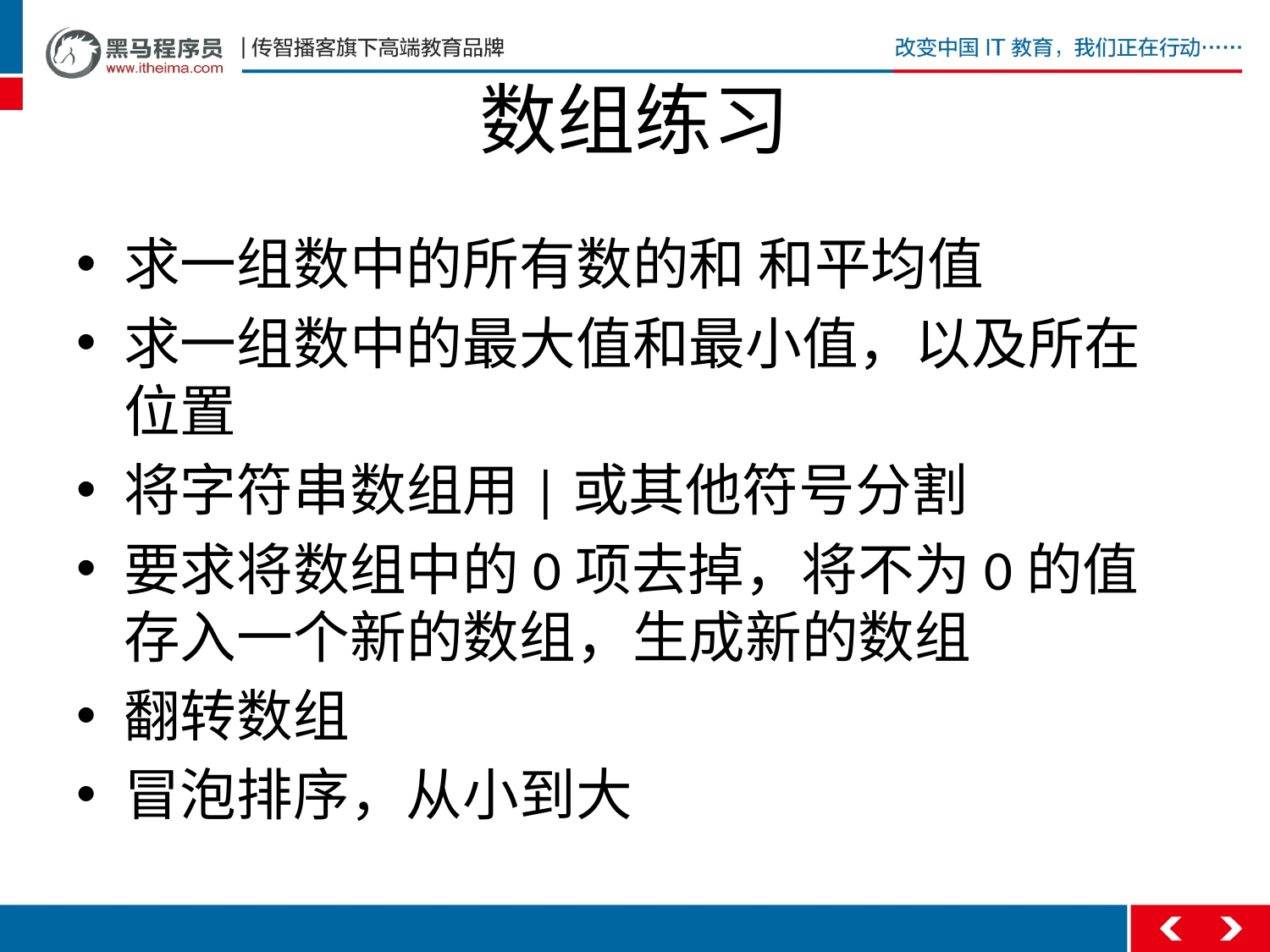

# 数组练习
求一组数中的所有数的和 和平均值
求一组数中的最大值和最小值，以及所在位置
将字符串数组用|或其他符号分割
要求将数组中的0项去掉，将不为0的值存入一个新的数组，生成新的数组
翻转数组
冒泡排序，从小到大